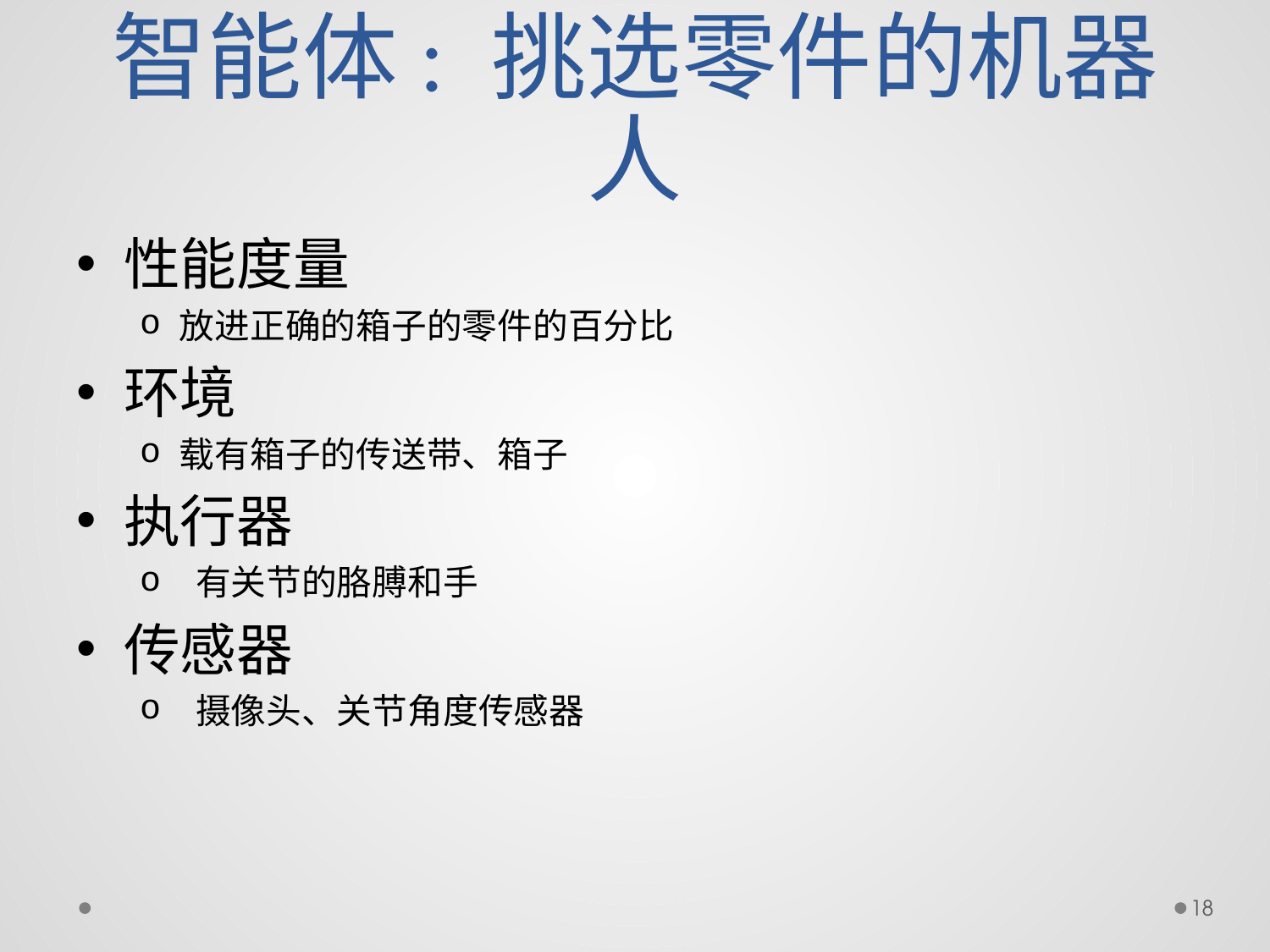

# 智能体: 挑选零件的机器人
性能度量
放进正确的箱子的零件的百分比
环境
载有箱子的传送带、箱子
执行器
 有关节的胳膊和手
传感器
 摄像头、关节角度传感器
18